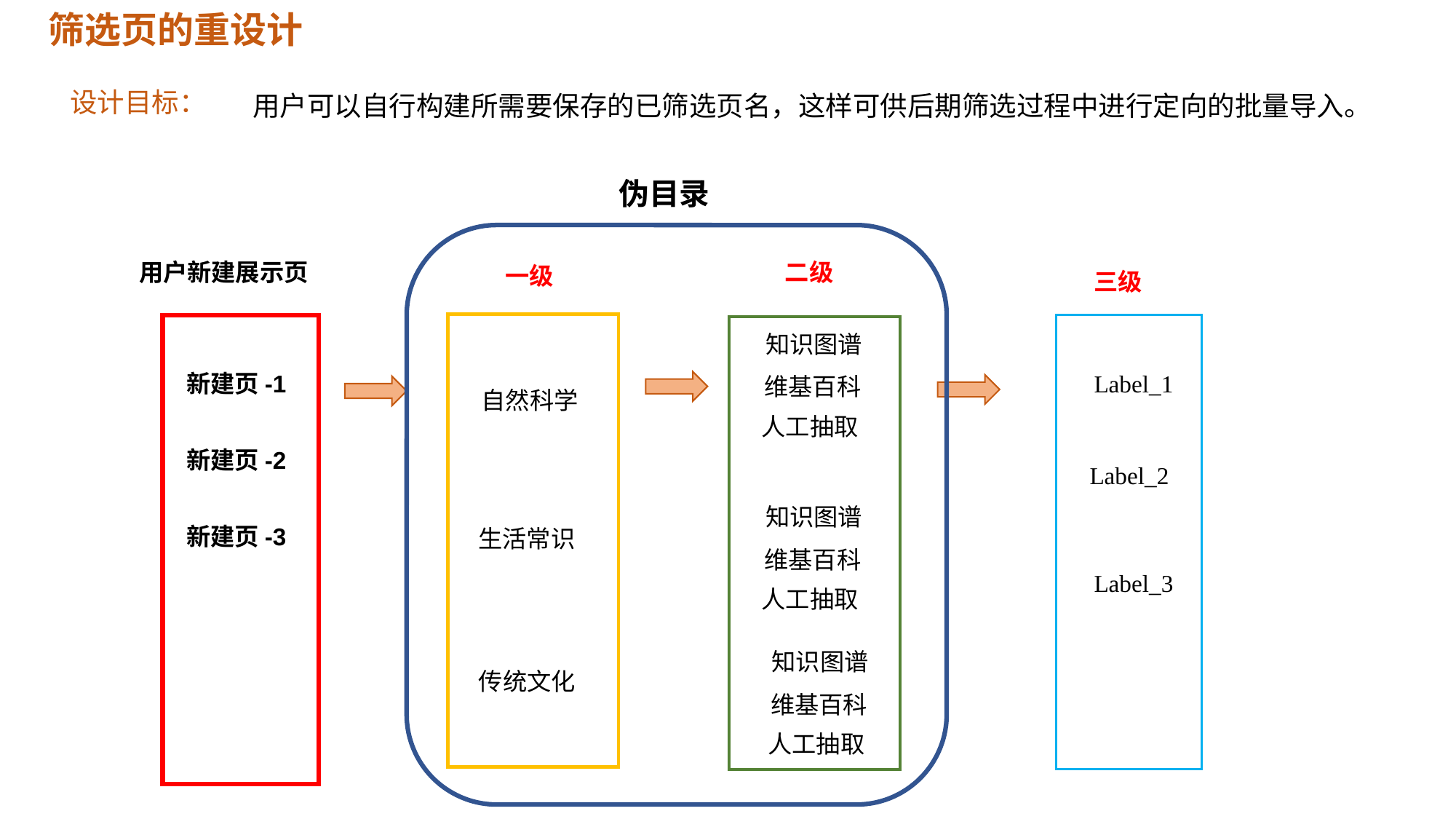

筛选页的重设计
设计目标：
用户可以自行构建所需要保存的已筛选页名，这样可供后期筛选过程中进行定向的批量导入。
伪目录

用户新建展示页
二级
一级
三级

知识图谱
新建页-1
Label_1
维基百科

自然科学
人工抽取
新建页-2
Label_2
知识图谱
新建页-3
生活常识
维基百科
Label_3
人工抽取
知识图谱
传统文化
维基百科
人工抽取